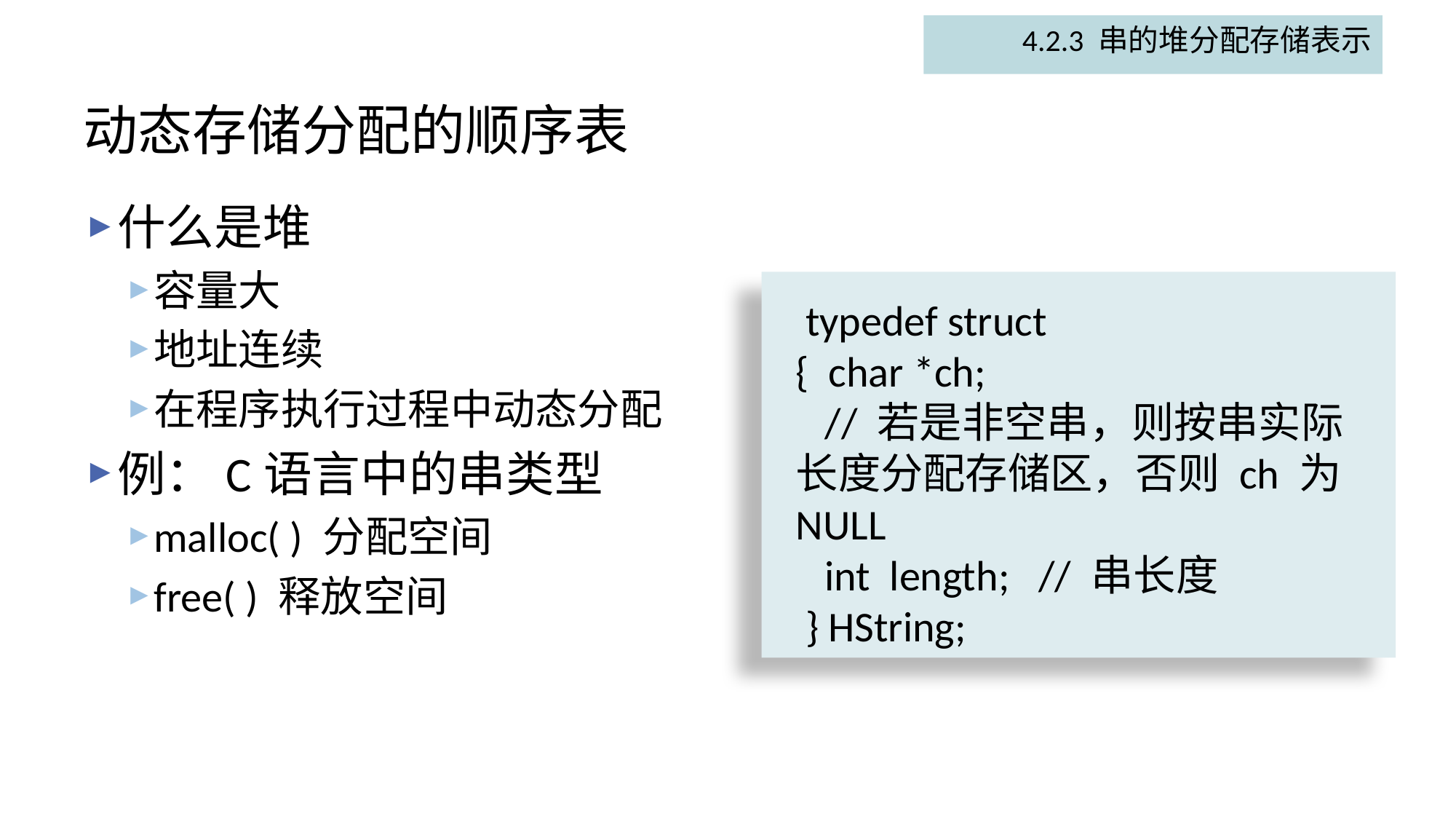

4.2.3 串的堆分配存储表示

# 动态存储分配的顺序表
什么是堆
容量大
地址连续
在程序执行过程中动态分配
例：C语言中的串类型
malloc( ) 分配空间
free( ) 释放空间
 typedef struct
{  char *ch;
   // 若是非空串，则按串实际长度分配存储区，否则 ch 为NULL
   int  length;   // 串长度
 } HString;